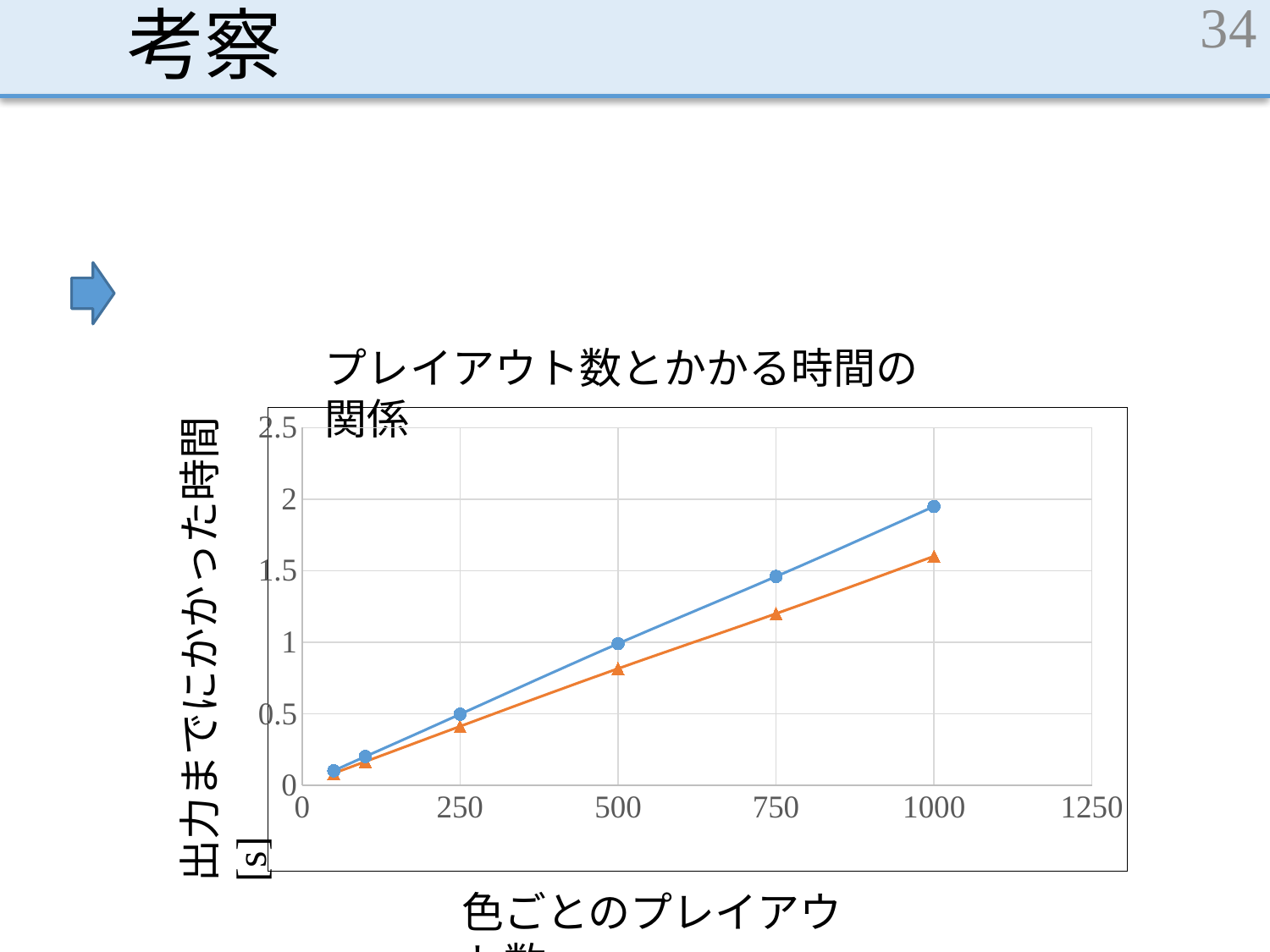

# 考察
34

プレイアウト数とかかる時間の関係

### Chart

| Category |  |  |
|---|---|---|
出力までにかかった時間[s]
色ごとのプレイアウト数